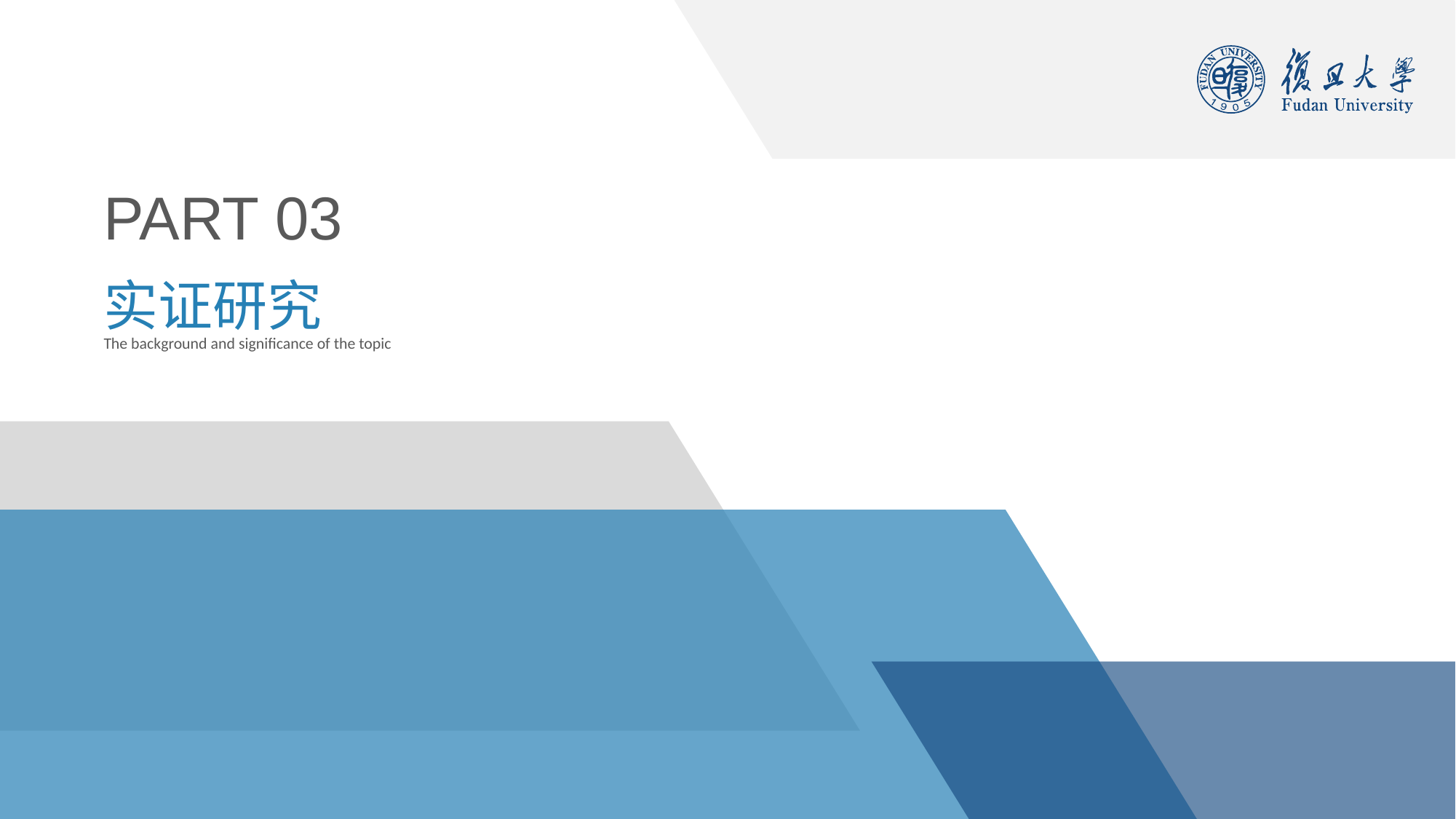

PART 03
实证研究
The background and significance of the topic